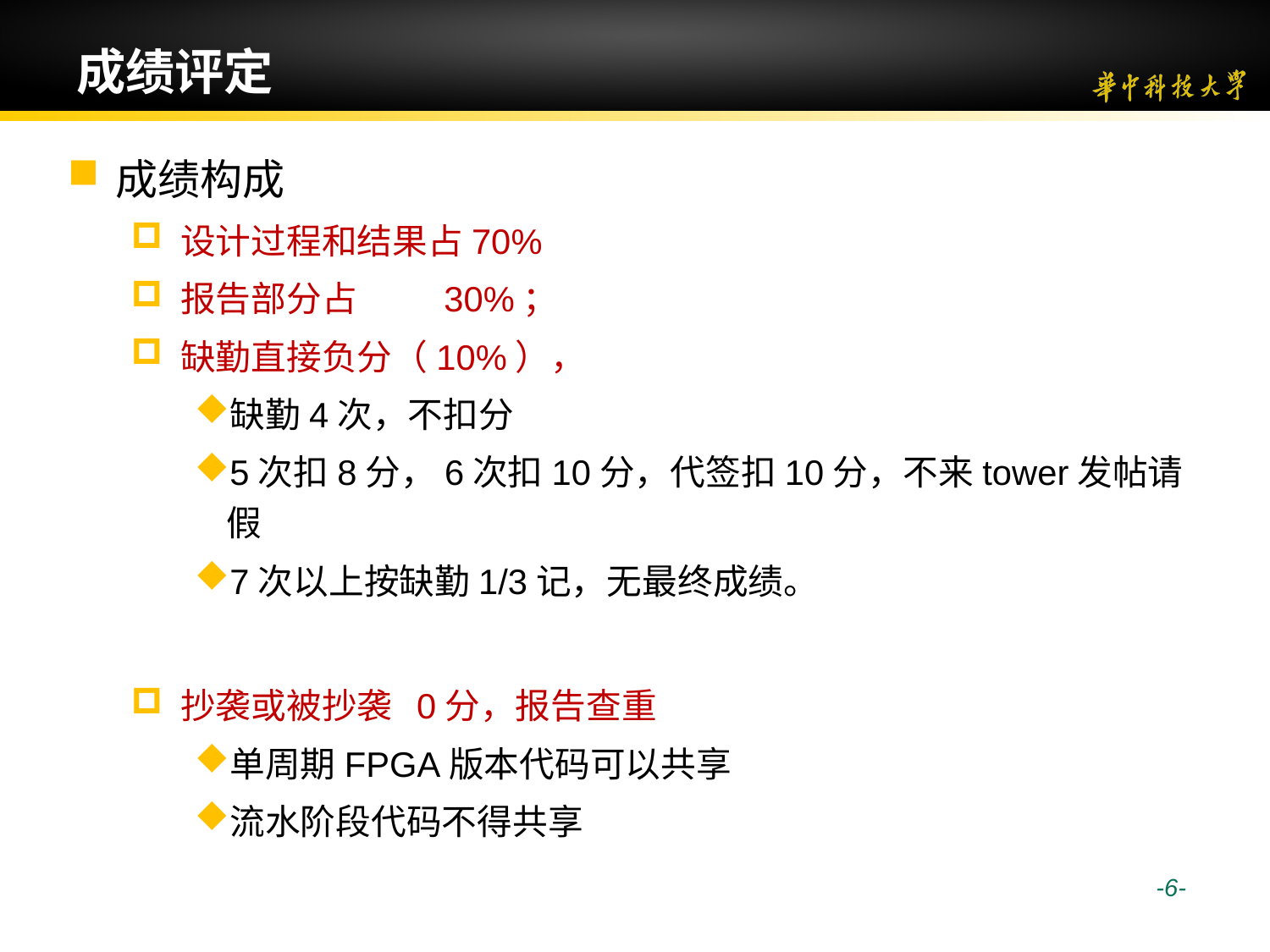

# 成绩评定
成绩构成
设计过程和结果占70%
报告部分占          30%；
缺勤直接负分（10%），
缺勤4次，不扣分
5次扣8分，6次扣10分，代签扣10分，不来tower发帖请假
7次以上按缺勤1/3记，无最终成绩。

抄袭或被抄袭  0分，报告查重
单周期FPGA版本代码可以共享
流水阶段代码不得共享
缺勤1/3记，无最终成绩。

 -6-